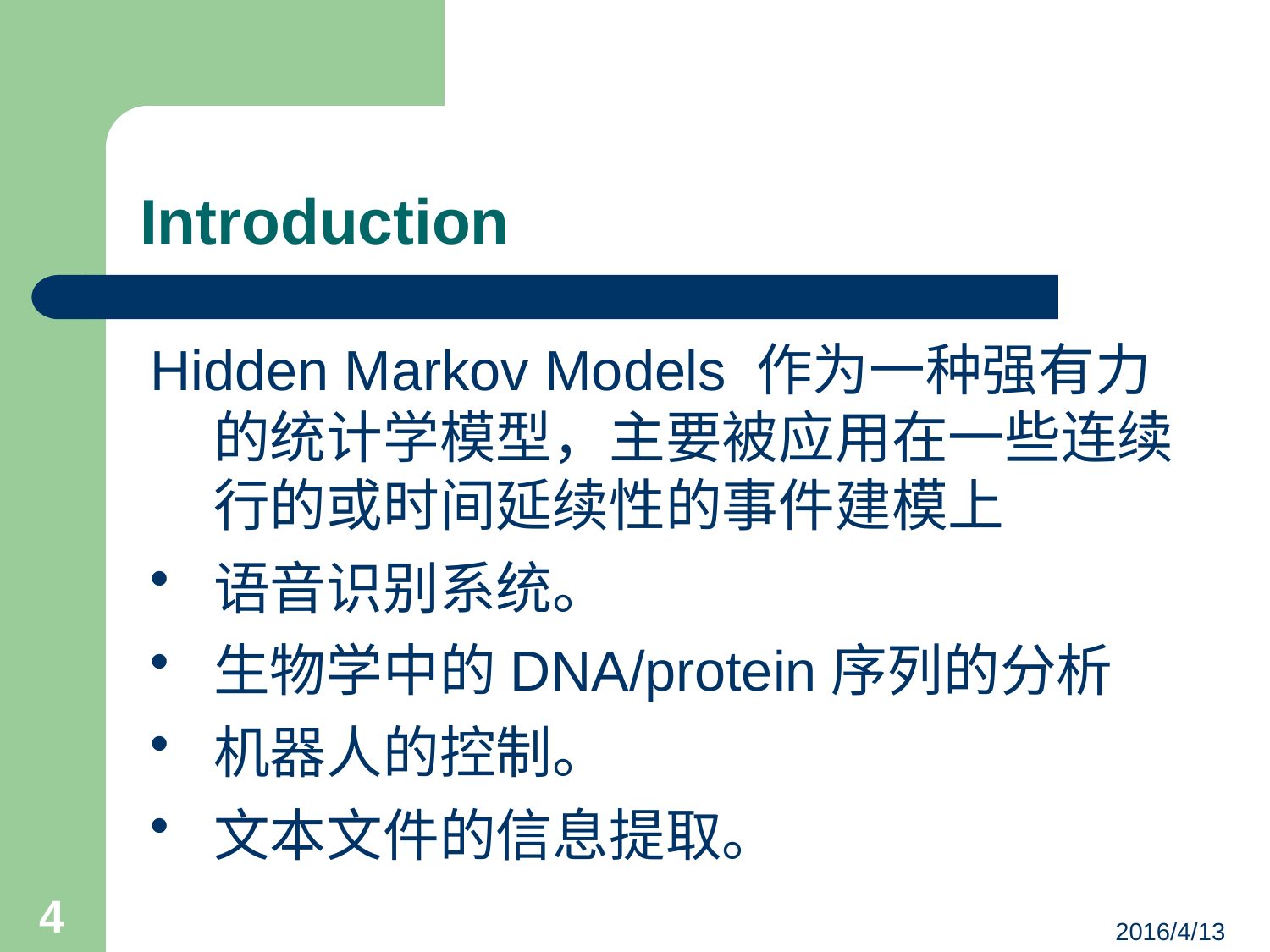

# Introduction
Hidden Markov Models 作为一种强有力的统计学模型，主要被应用在一些连续行的或时间延续性的事件建模上
语音识别系统。
生物学中的DNA/protein序列的分析
机器人的控制。
文本文件的信息提取。
4
2016/4/13